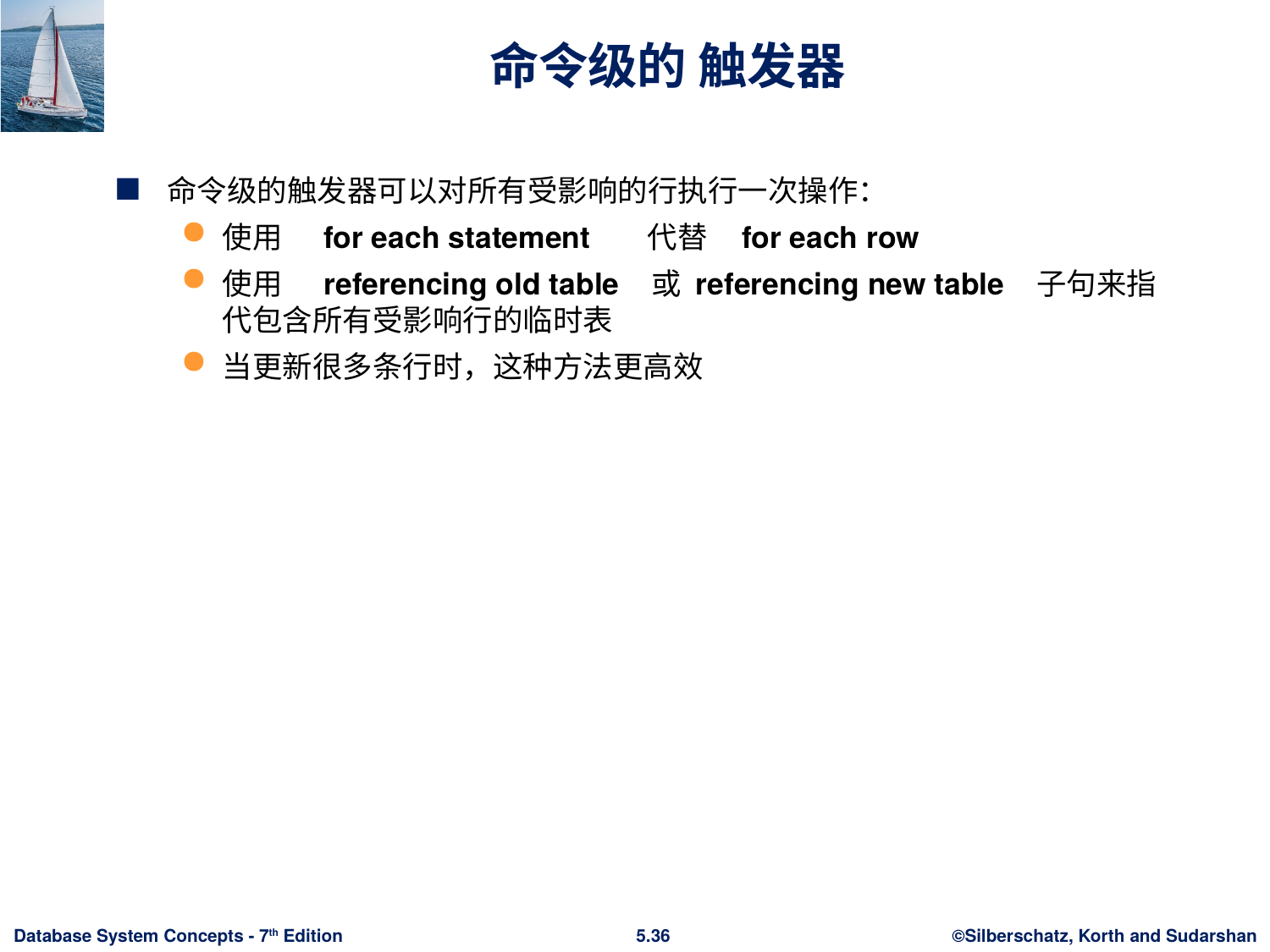

# 命令级的 触发器
命令级的触发器可以对所有受影响的行执行一次操作：
使用     for each statement      代替    for each row
使用     referencing old table   或 referencing new table   子句来指代包含所有受影响行的临时表
当更新很多条行时，这种方法更高效